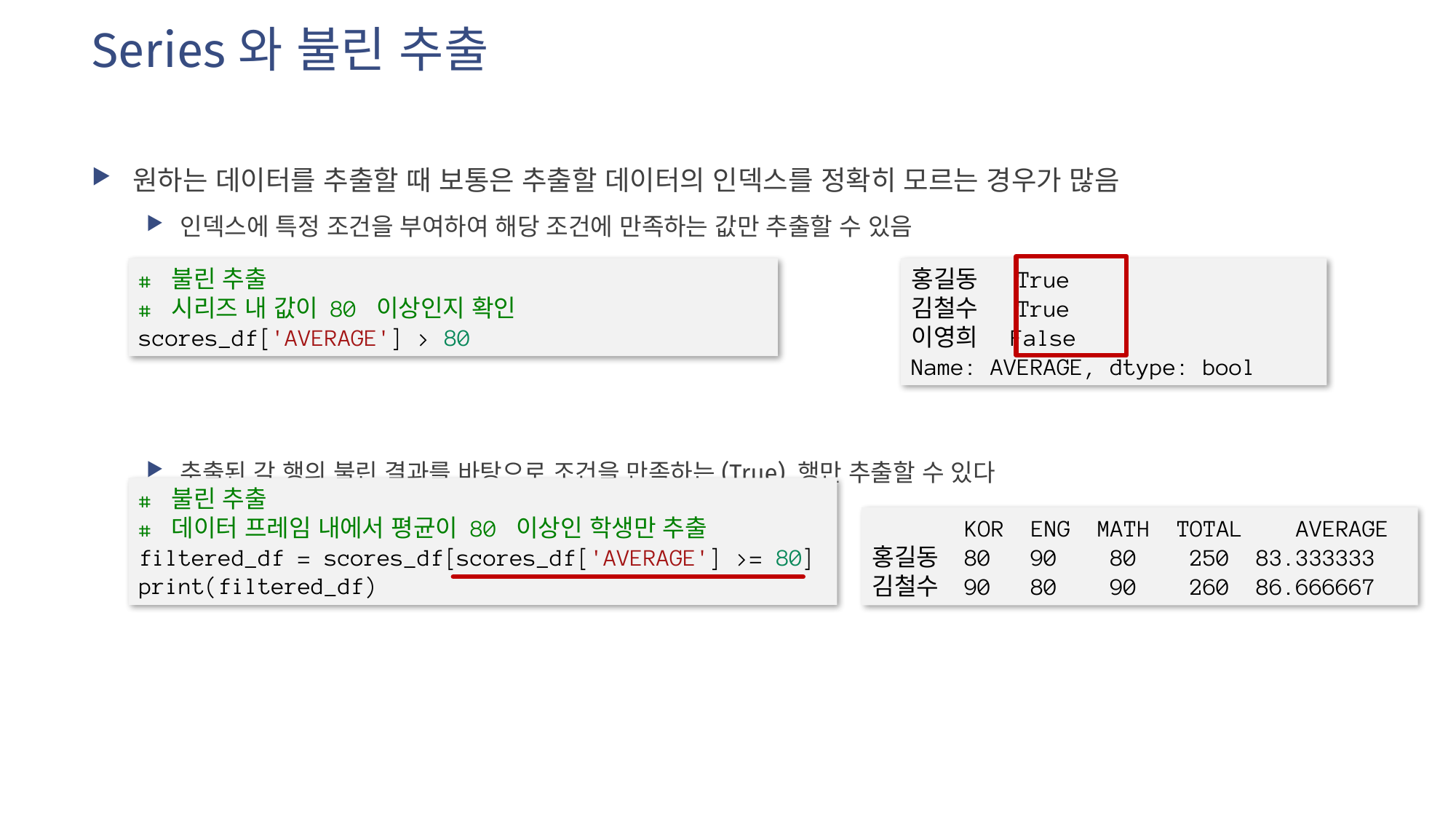

# Series와 불린 추출
원하는 데이터를 추출할 때 보통은 추출할 데이터의 인덱스를 정확히 모르는 경우가 많음
인덱스에 특정 조건을 부여하여 해당 조건에 만족하는 값만 추출할 수 있음

추출된 각 행의 불린 결과를 바탕으로 조건을 만족하는(True) 행만 추출할 수 있다

# 불린 추출
# 시리즈 내 값이 80 이상인지 확인
scores_df['AVERAGE'] > 80
홍길동     True
김철수     True
이영희    False
Name: AVERAGE, dtype: bool
# 불린 추출
# 데이터 프레임 내에서 평균이 80 이상인 학생만 추출
filtered_df = scores_df[scores_df['AVERAGE'] >= 80]
print(filtered_df)
       KOR  ENG  MATH  TOTAL    AVERAGE
홍길동   80   90    80    250  83.333333
김철수   90   80    90    260  86.666667